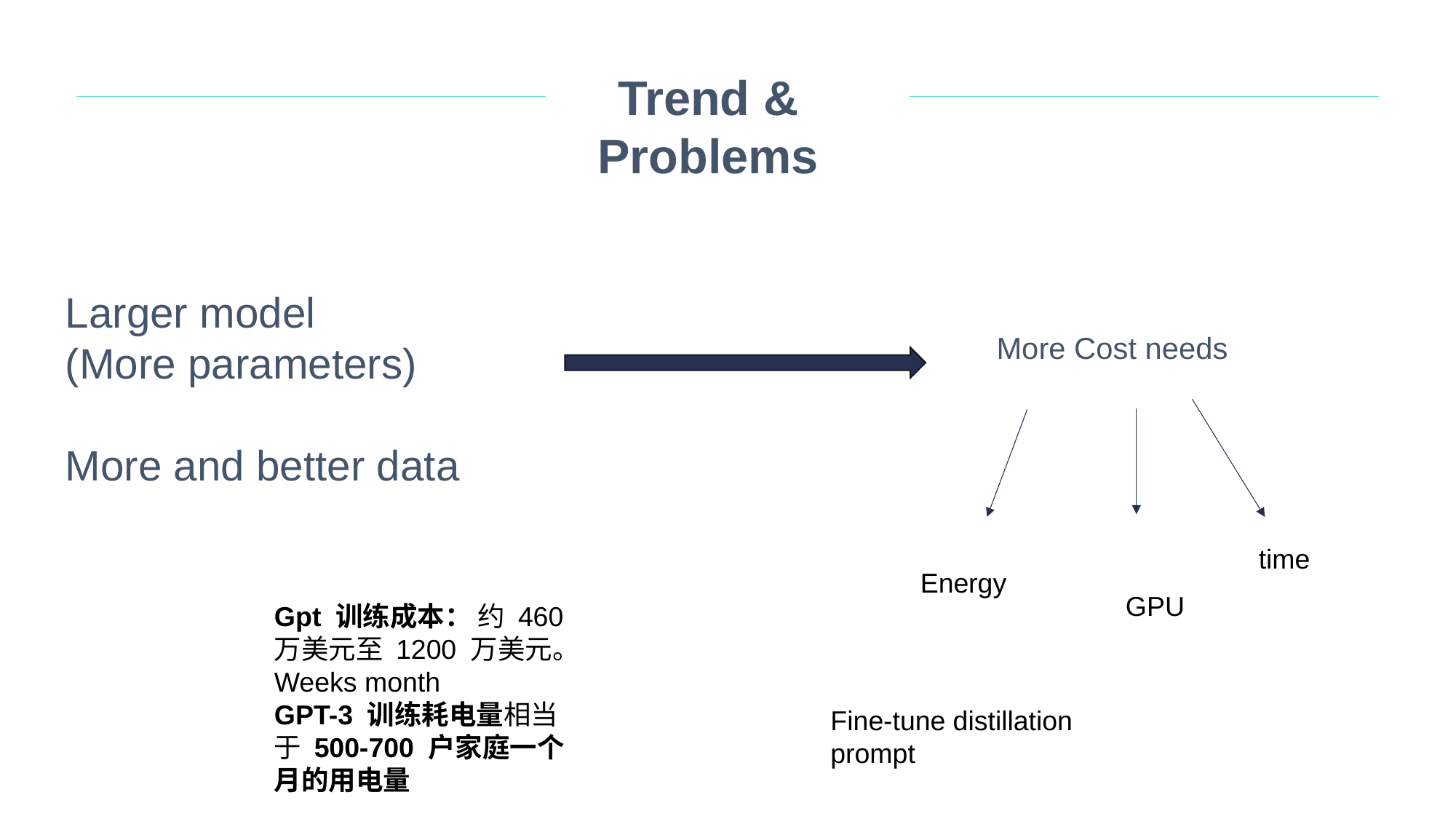

Trend & Problems
Larger model
(More parameters)

More and better data

More Cost needs

time
Energy
GPU
Gpt 训练成本： 约 460 万美元至 1200 万美元。 Weeks month
GPT-3 训练耗电量相当于 500-700 户家庭一个月的用电量
Fine-tune distillation prompt